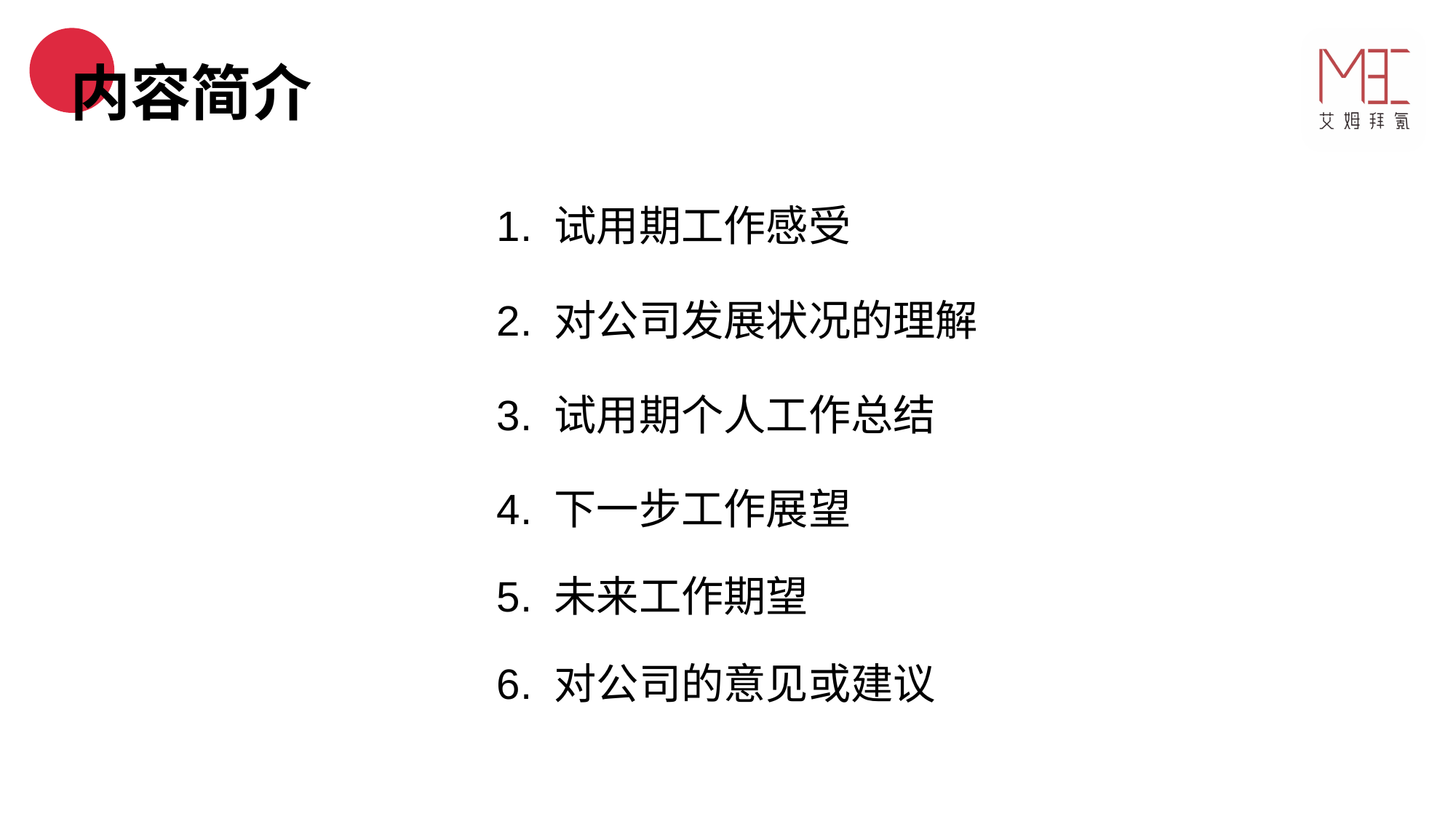

内容简介

1. 试用期工作感受
2. 对公司发展状况的理解
3. 试用期个人工作总结

4. 下一步工作展望
5. 未来工作期望
6. 对公司的意见或建议